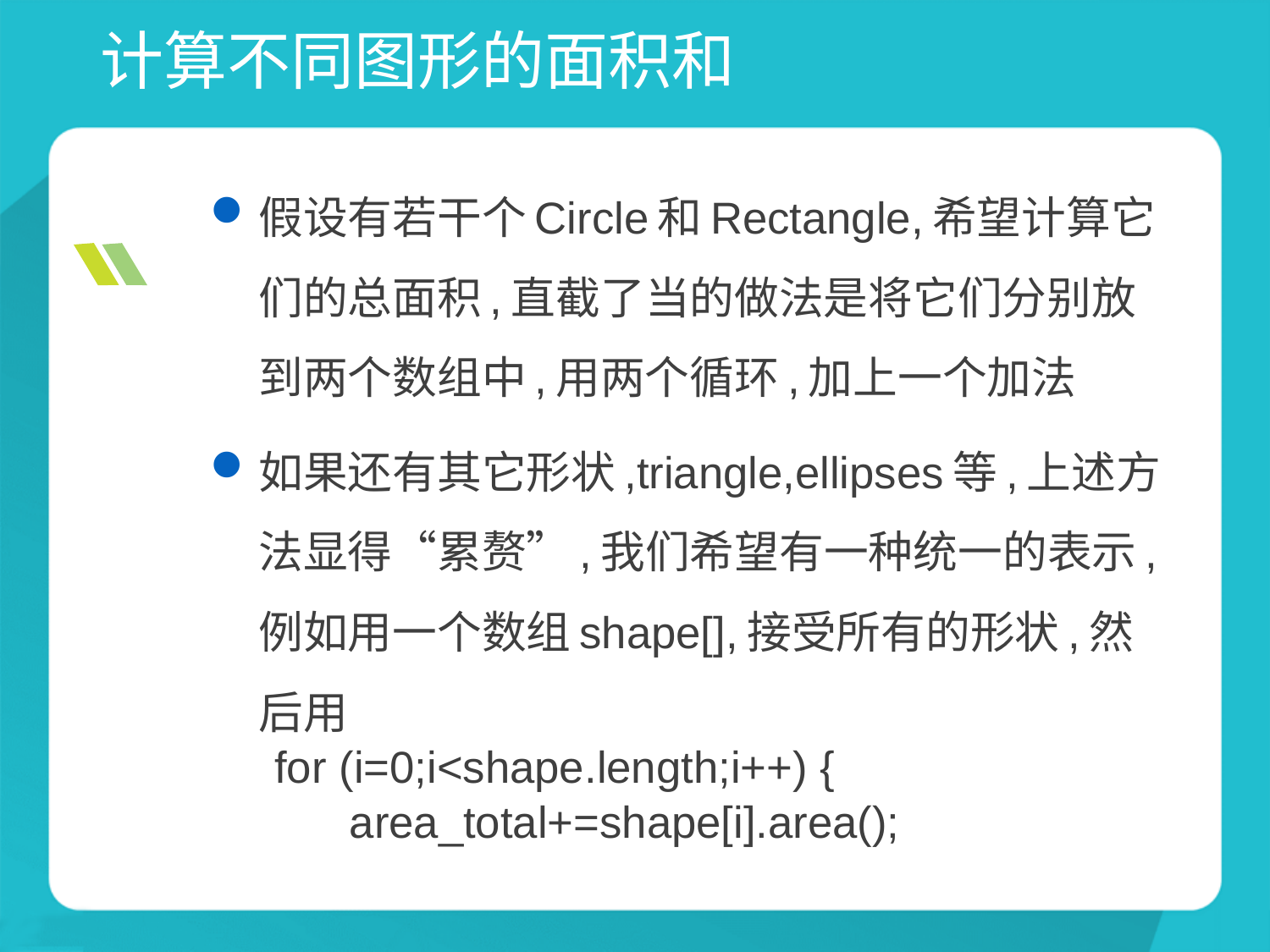

# 计算不同图形的面积和
假设有若干个Circle和Rectangle,希望计算它们的总面积,直截了当的做法是将它们分别放到两个数组中,用两个循环,加上一个加法
如果还有其它形状,triangle,ellipses等,上述方法显得“累赘”,我们希望有一种统一的表示,例如用一个数组shape[],接受所有的形状,然后用
for (i=0;i<shape.length;i++) {
      area_total+=shape[i].area();